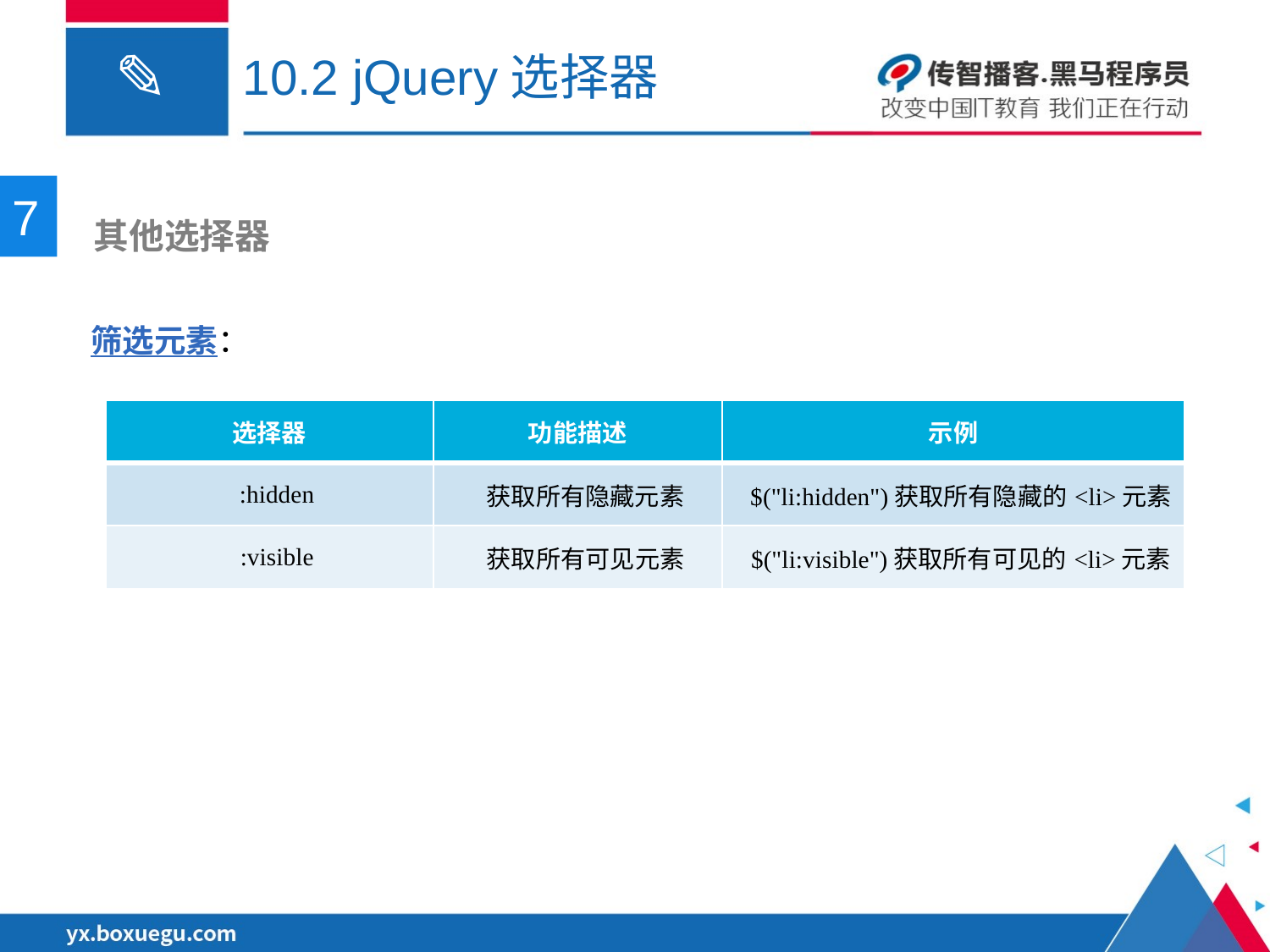

# 10.2 jQuery选择器

7
  其他选择器
筛选元素：
| 选择器 | 功能描述 | 示例 |
| --- | --- | --- |
| :hidden | 获取所有隐藏元素 | $("li:hidden")获取所有隐藏的<li>元素 |
| :visible | 获取所有可见元素 | $("li:visible")获取所有可见的<li>元素 |